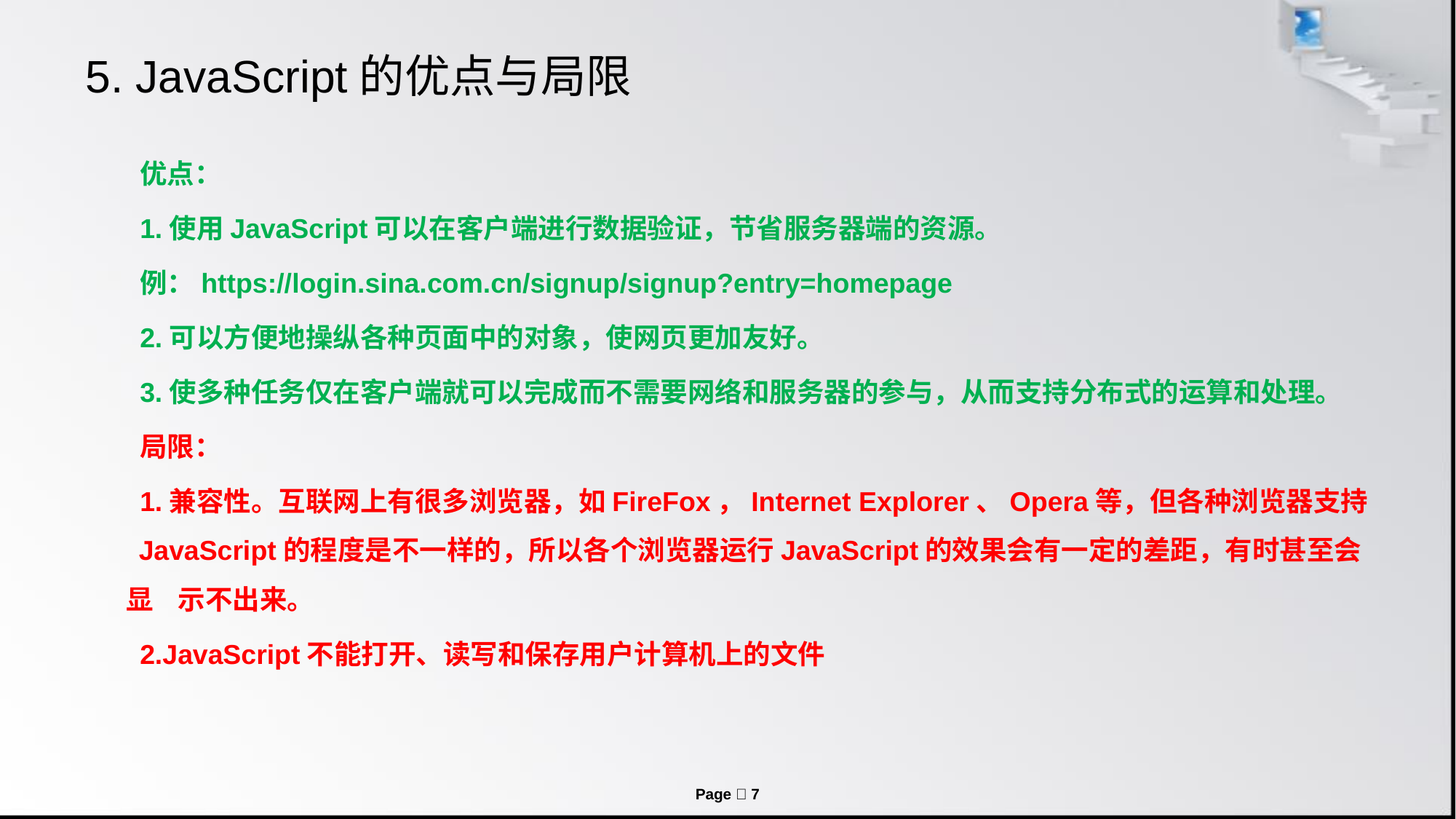

# 5. JavaScript的优点与局限
优点：
1.使用JavaScript可以在客户端进行数据验证，节省服务器端的资源。
例：https://login.sina.com.cn/signup/signup?entry=homepage
2.可以方便地操纵各种页面中的对象，使网页更加友好。
3.使多种任务仅在客户端就可以完成而不需要网络和服务器的参与，从而支持分布式的运算和处理。
局限：
1.兼容性。互联网上有很多浏览器，如FireFox，Internet Explorer、Opera等，但各种浏览器支持  JavaScript的程度是不一样的，所以各个浏览器运行JavaScript的效果会有一定的差距，有时甚至会显    示不出来。
2.JavaScript不能打开、读写和保存用户计算机上的文件